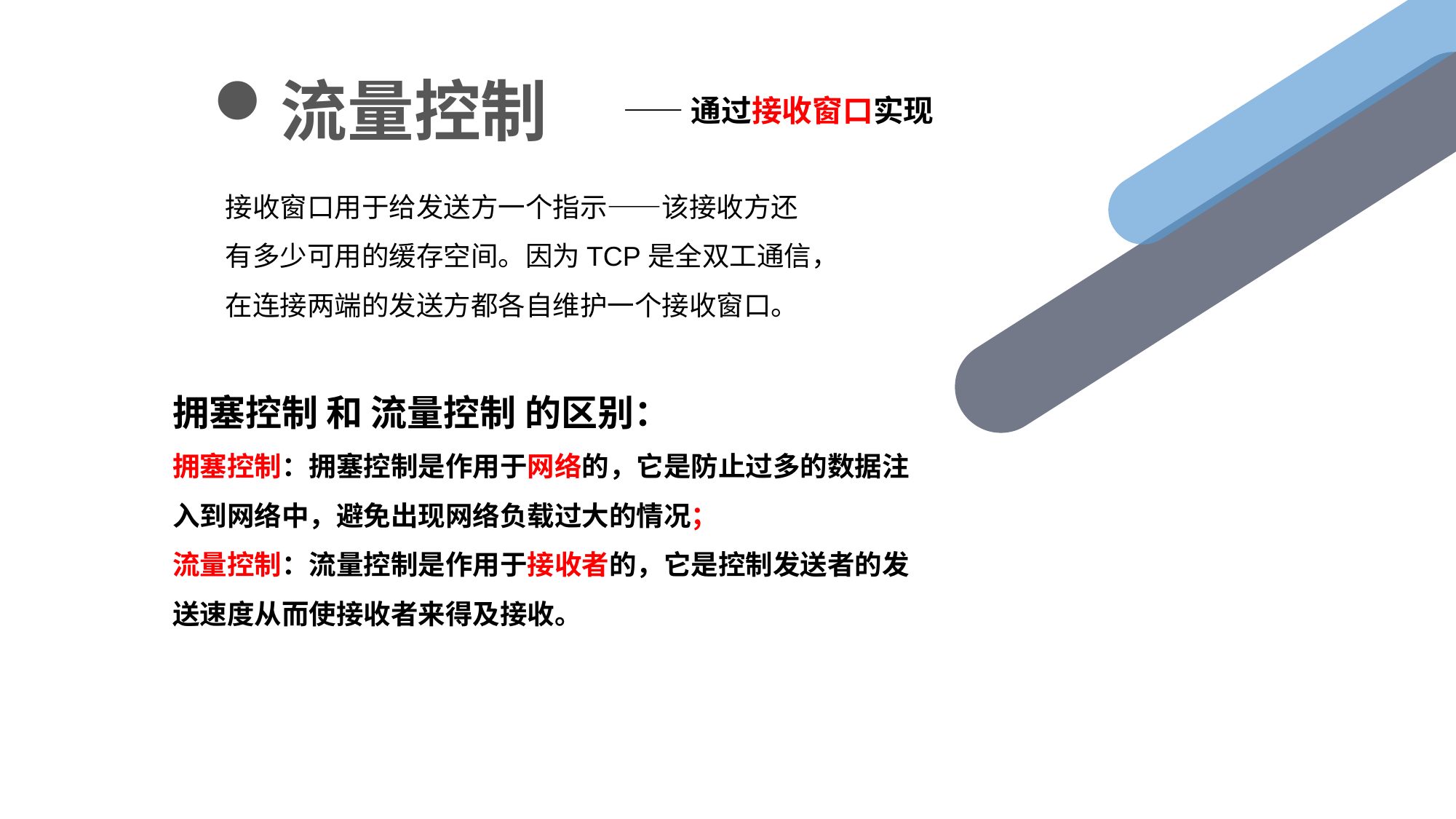

流量控制
——通过接收窗口实现
接收窗口用于给发送方一个指示——该接收方还有多少可用的缓存空间。因为TCP是全双工通信，在连接两端的发送方都各自维护一个接收窗口。
拥塞控制 和 流量控制 的区别：
拥塞控制：拥塞控制是作用于网络的，它是防止过多的数据注入到网络中，避免出现网络负载过大的情况；
流量控制：流量控制是作用于接收者的，它是控制发送者的发送速度从而使接收者来得及接收。